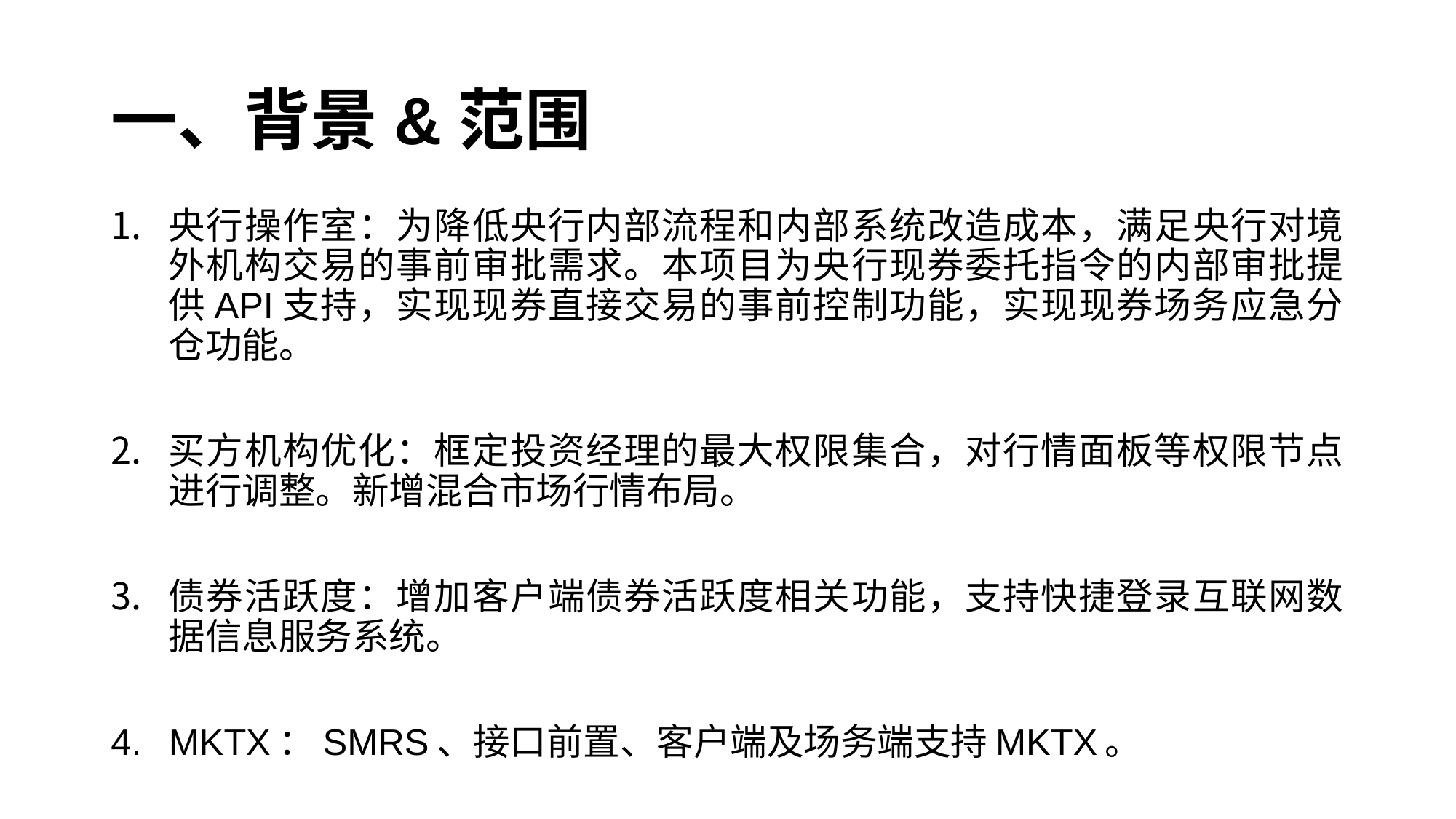

# 一、背景&范围
央行操作室：为降低央行内部流程和内部系统改造成本，满足央行对境外机构交易的事前审批需求。本项目为央行现券委托指令的内部审批提供API支持，实现现券直接交易的事前控制功能，实现现券场务应急分仓功能。

买方机构优化：框定投资经理的最大权限集合，对行情面板等权限节点进行调整。新增混合市场行情布局。

债券活跃度：增加客户端债券活跃度相关功能，支持快捷登录互联网数据信息服务系统。

MKTX：SMRS、接口前置、客户端及场务端支持MKTX。